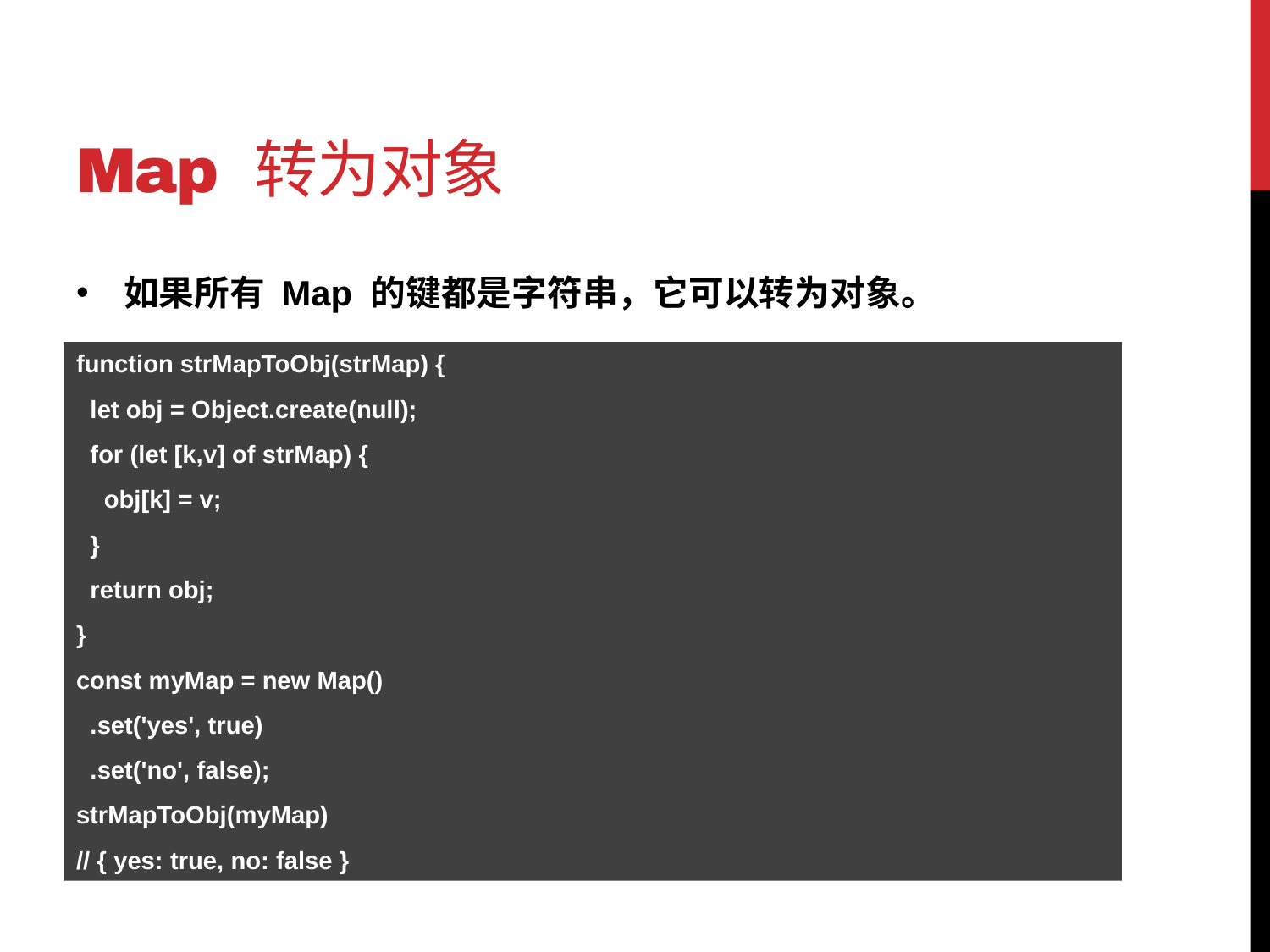

# Map 转为对象
如果所有 Map 的键都是字符串，它可以转为对象。

function strMapToObj(strMap) {
  let obj = Object.create(null);
  for (let [k,v] of strMap) {
    obj[k] = v;
  }
  return obj;
}
const myMap = new Map()
  .set('yes', true)
  .set('no', false);
strMapToObj(myMap)
// { yes: true, no: false }